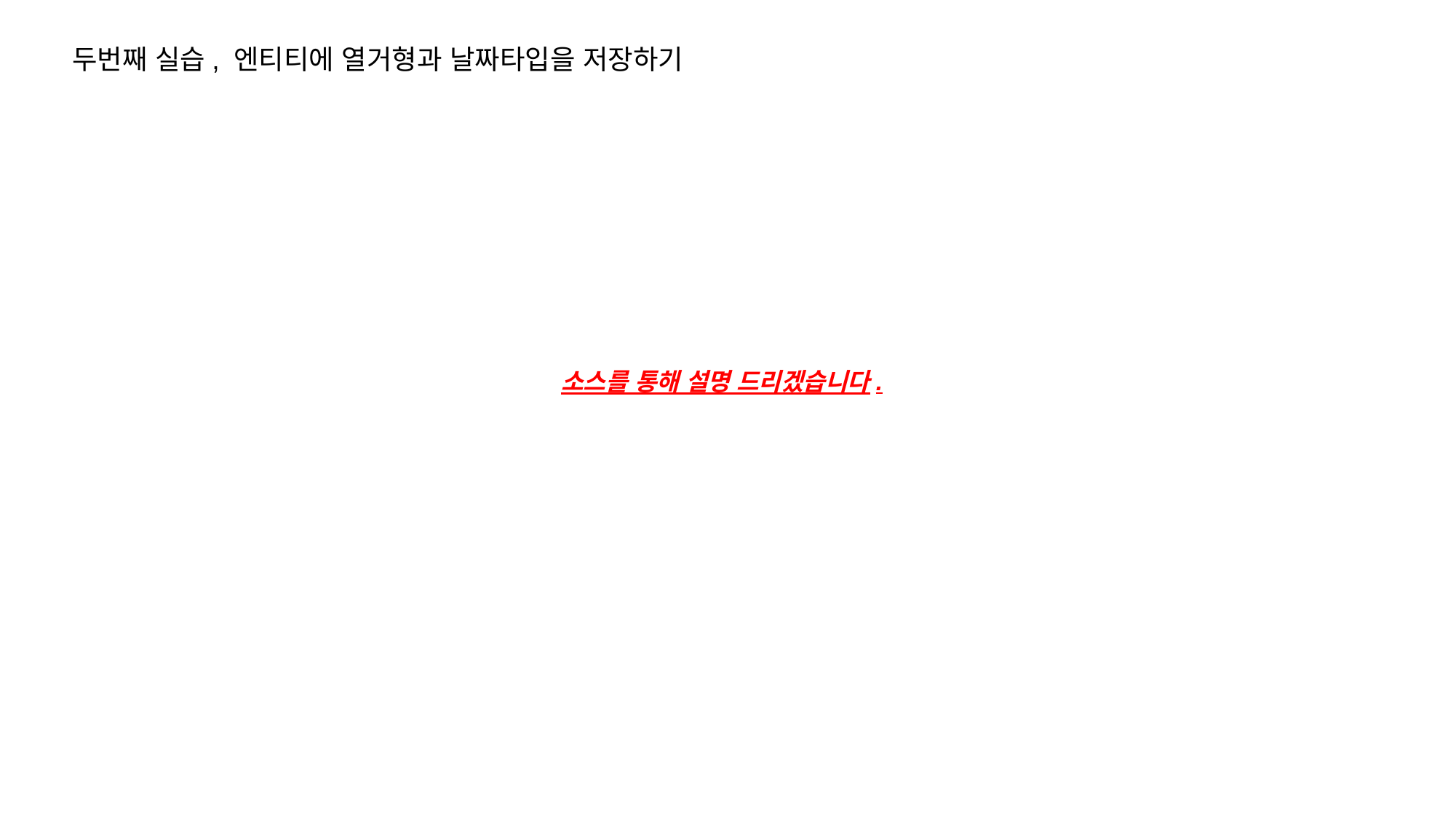

두번째 실습, 엔티티에 열거형과 날짜타입을 저장하기
소스를 통해 설명 드리겠습니다.